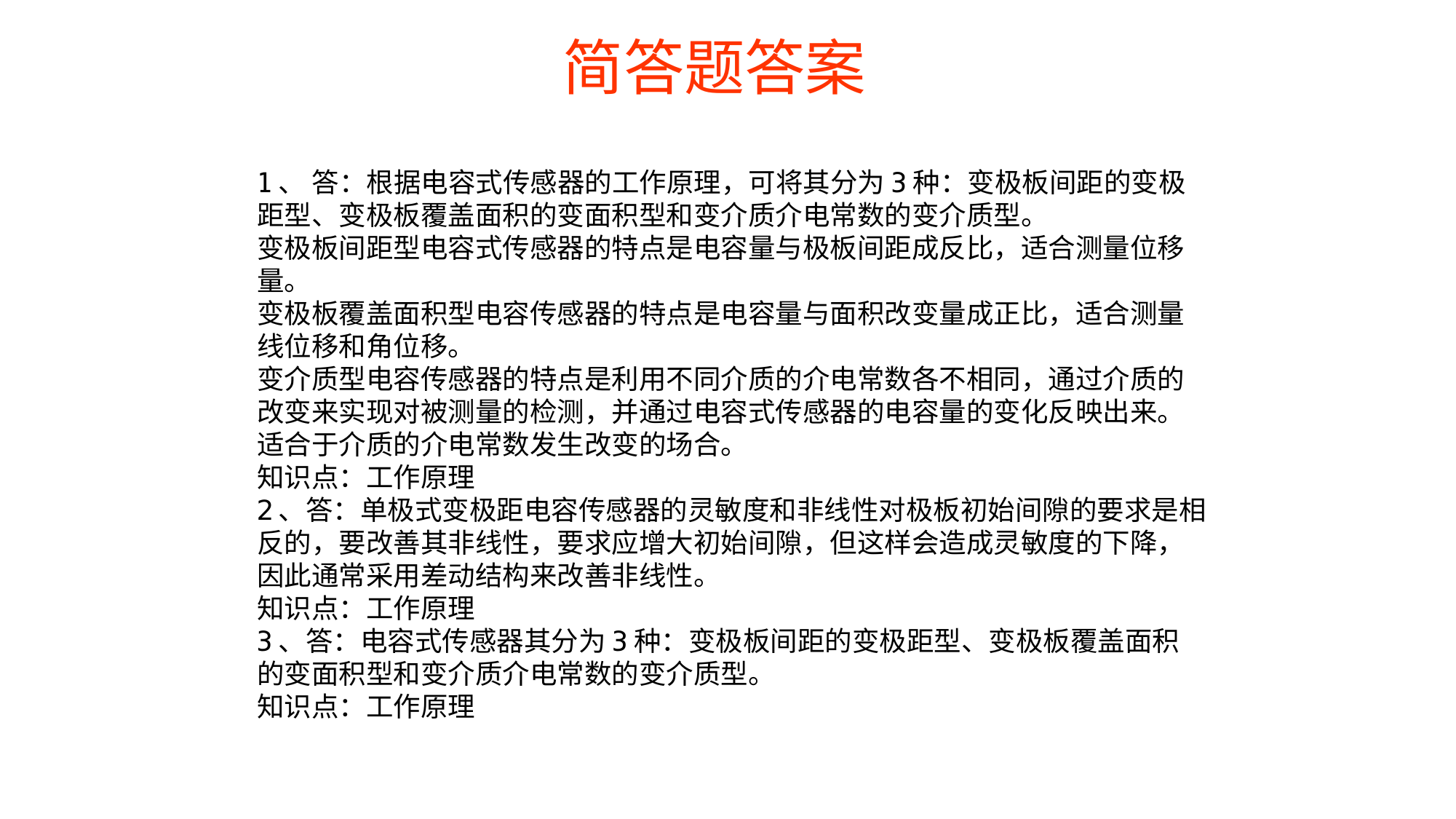

简答题答案
1、 答：根据电容式传感器的工作原理，可将其分为3种：变极板间距的变极距型、变极板覆盖面积的变面积型和变介质介电常数的变介质型。
变极板间距型电容式传感器的特点是电容量与极板间距成反比，适合测量位移量。
变极板覆盖面积型电容传感器的特点是电容量与面积改变量成正比，适合测量线位移和角位移。
变介质型电容传感器的特点是利用不同介质的介电常数各不相同，通过介质的改变来实现对被测量的检测，并通过电容式传感器的电容量的变化反映出来。适合于介质的介电常数发生改变的场合。
知识点：工作原理
2、答：单极式变极距电容传感器的灵敏度和非线性对极板初始间隙的要求是相反的，要改善其非线性，要求应增大初始间隙，但这样会造成灵敏度的下降，因此通常采用差动结构来改善非线性。
知识点：工作原理
3、答：电容式传感器其分为3种：变极板间距的变极距型、变极板覆盖面积的变面积型和变介质介电常数的变介质型。
知识点：工作原理